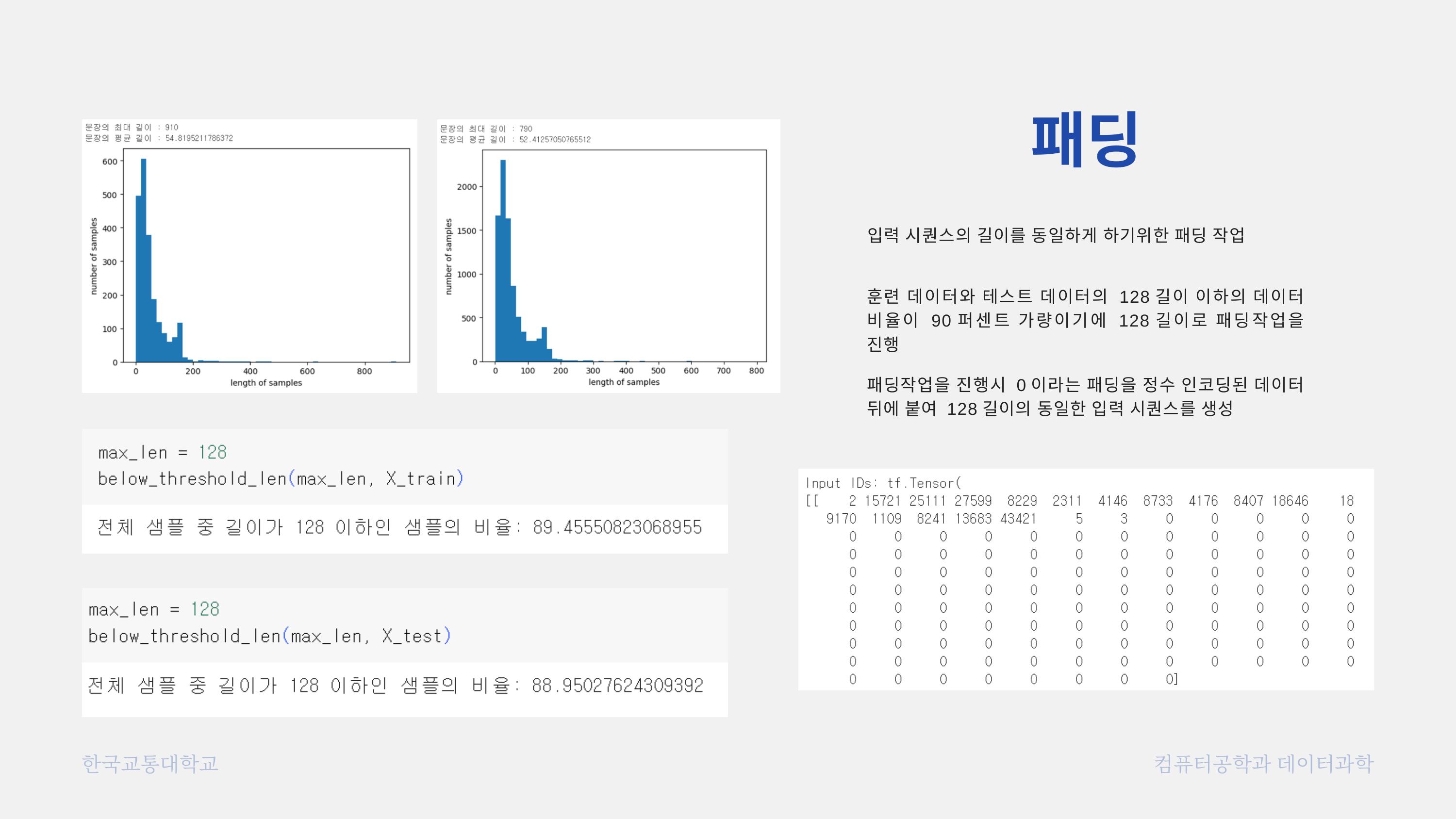

패딩

입력 시퀀스의 길이를 동일하게 하기위한 패딩 작업
훈련 데이터와 테스트 데이터의 128길이 이하의 데이터 비율이 90퍼센트 가량이기에 128길이로 패딩작업을 진행
패딩작업을 진행시 0이라는 패딩을 정수 인코딩된 데이터 뒤에 붙여 128길이의 동일한 입력 시퀀스를 생성

한국교통대학교
컴퓨터공학과 데이터과학